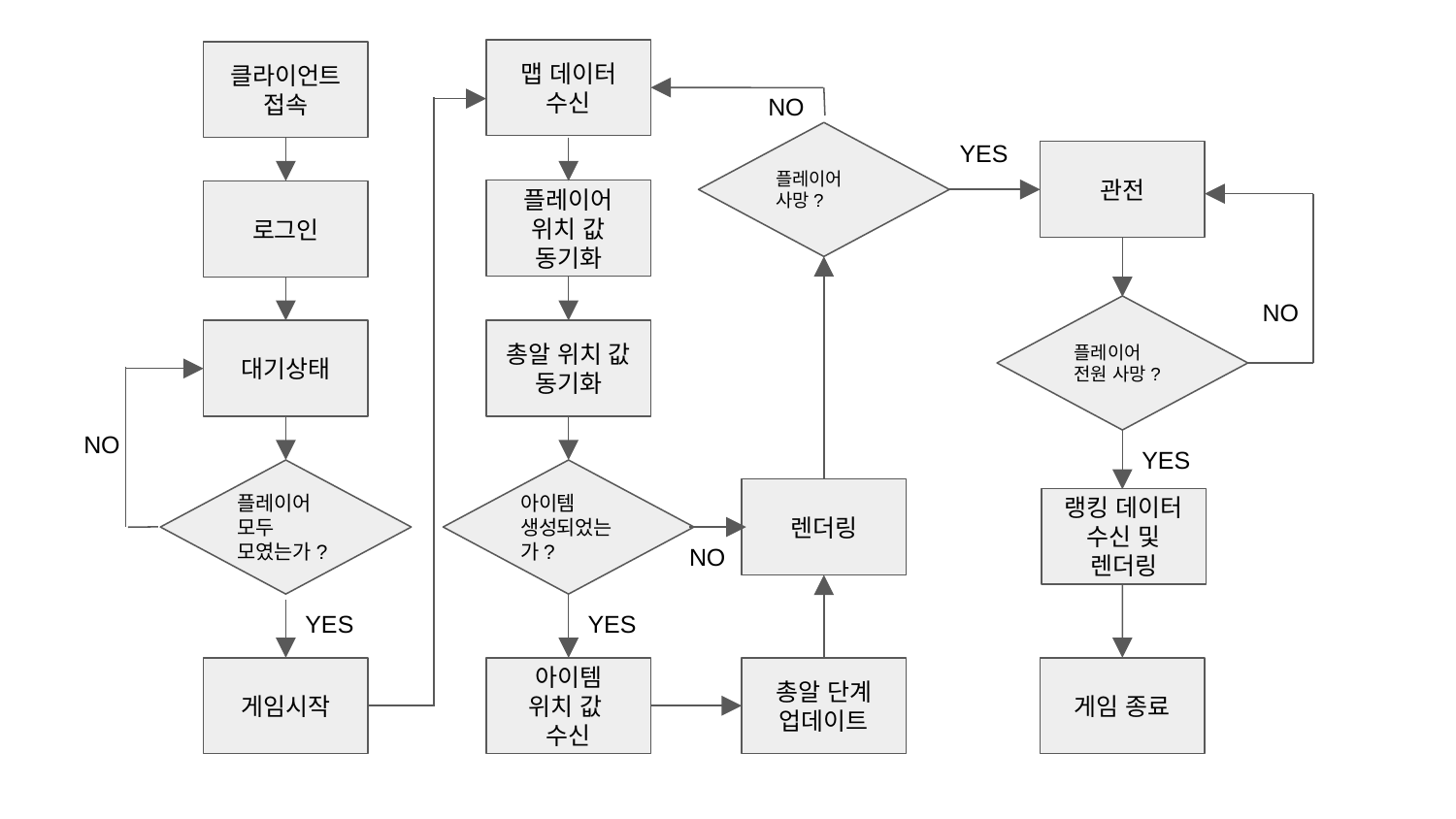

맵 데이터 수신
클라이언트
접속
NO
플레이어 사망?
YES
관전
플레이어 위치 값 동기화
로그인
NO
플레이어 전원 사망?
대기상태
총알 위치 값
동기화
NO
YES
플레이어 모두 모였는가?
아이템 생성되었는가?
렌더링
랭킹 데이터 수신 및 렌더링
NO
YES
YES
아이템
위치 값
수신
게임시작
총알 단계 업데이트
게임 종료